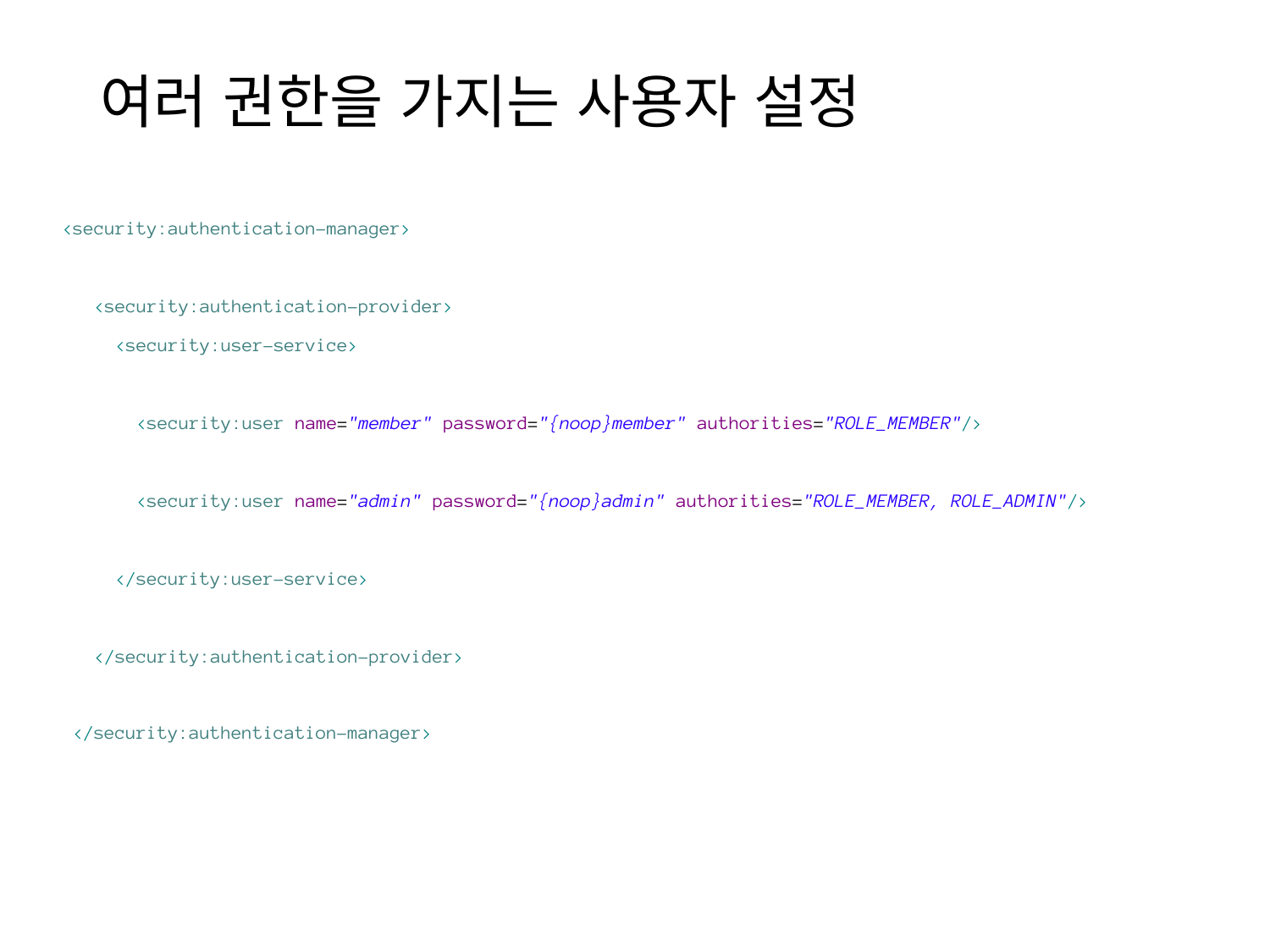

# 여러 권한을 가지는 사용자 설정
 <security:authentication-manager>

    <security:authentication-provider>
      <security:user-service>

        <security:user name="member" password="{noop}member" authorities="ROLE_MEMBER"/>

        <security:user name="admin" password="{noop}admin" authorities="ROLE_MEMBER, ROLE_ADMIN"/>

      </security:user-service>

    </security:authentication-provider>

  </security:authentication-manager>